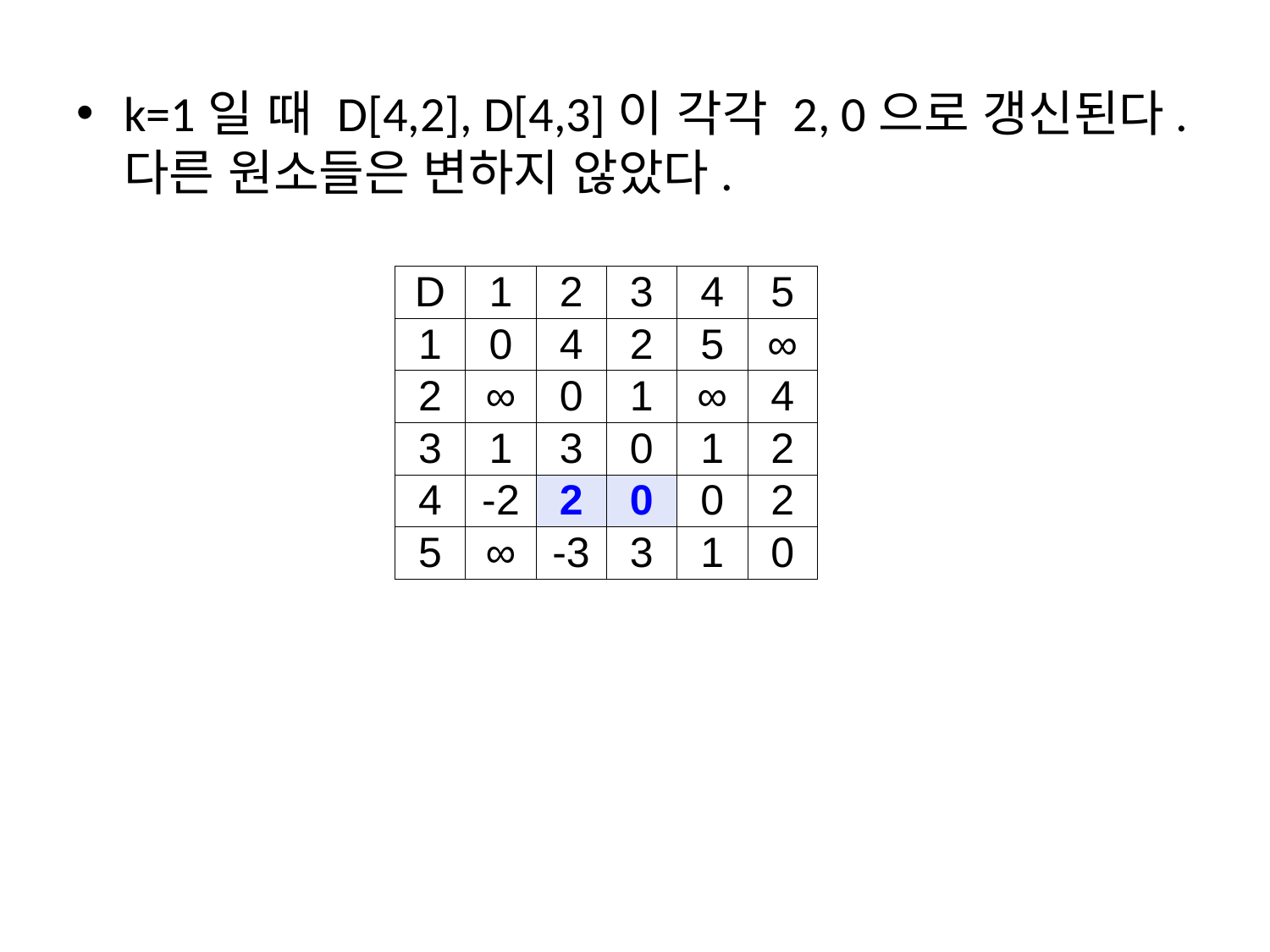

k=1일 때 D[4,2], D[4,3]이 각각 2, 0으로 갱신된다. 다른 원소들은 변하지 않았다.
| D | 1 | 2 | 3 | 4 | 5 |
| --- | --- | --- | --- | --- | --- |
| 1 | 0 | 4 | 2 | 5 | ∞ |
| 2 | ∞ | 0 | 1 | ∞ | 4 |
| 3 | 1 | 3 | 0 | 1 | 2 |
| 4 | -2 | 2 | 0 | 0 | 2 |
| 5 | ∞ | -3 | 3 | 1 | 0 |